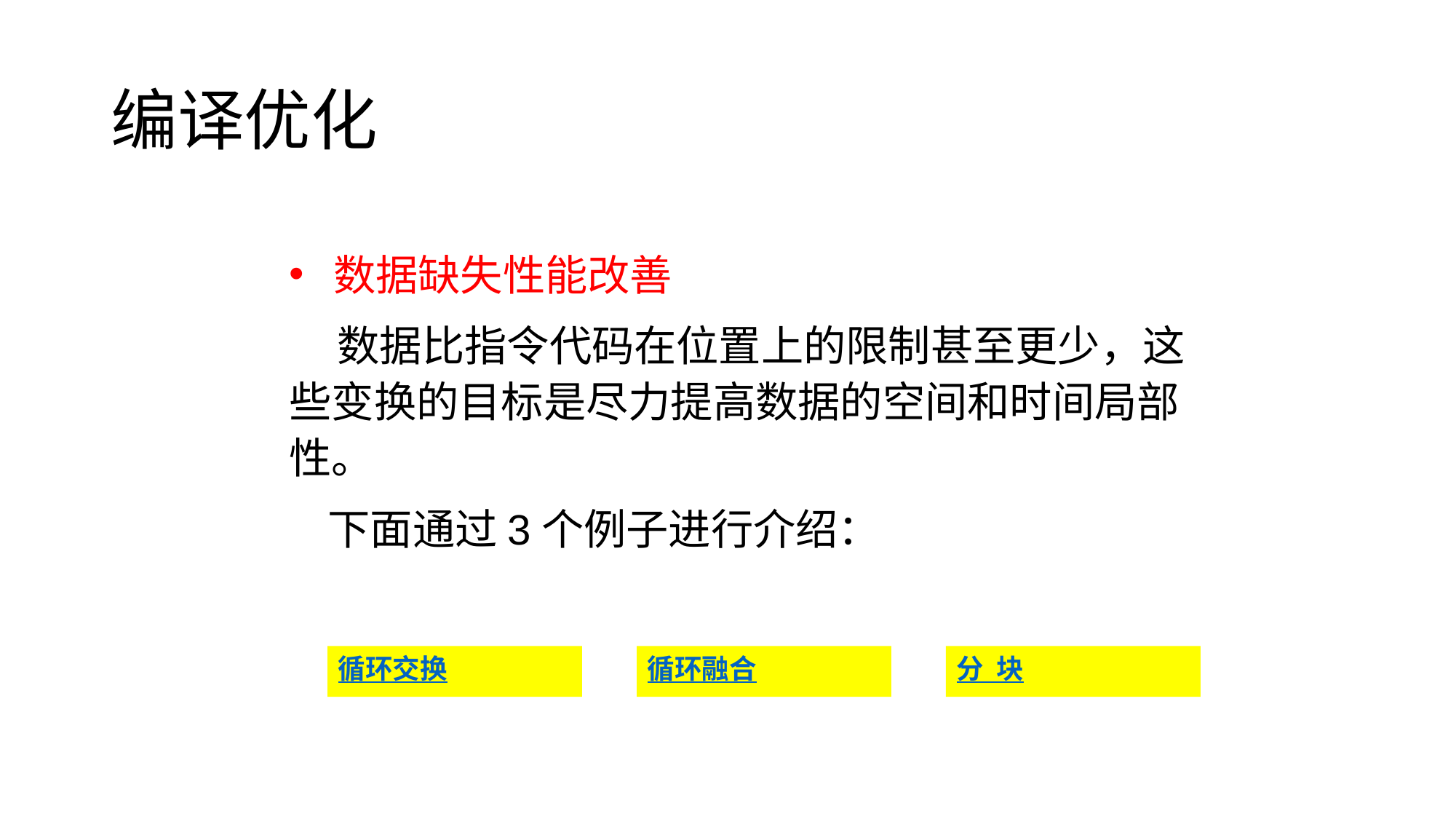

# 编译优化
  数据缺失性能改善
    数据比指令代码在位置上的限制甚至更少，这些变换的目标是尽力提高数据的空间和时间局部性。
   下面通过3个例子进行介绍：
循环交换
循环融合
分  块